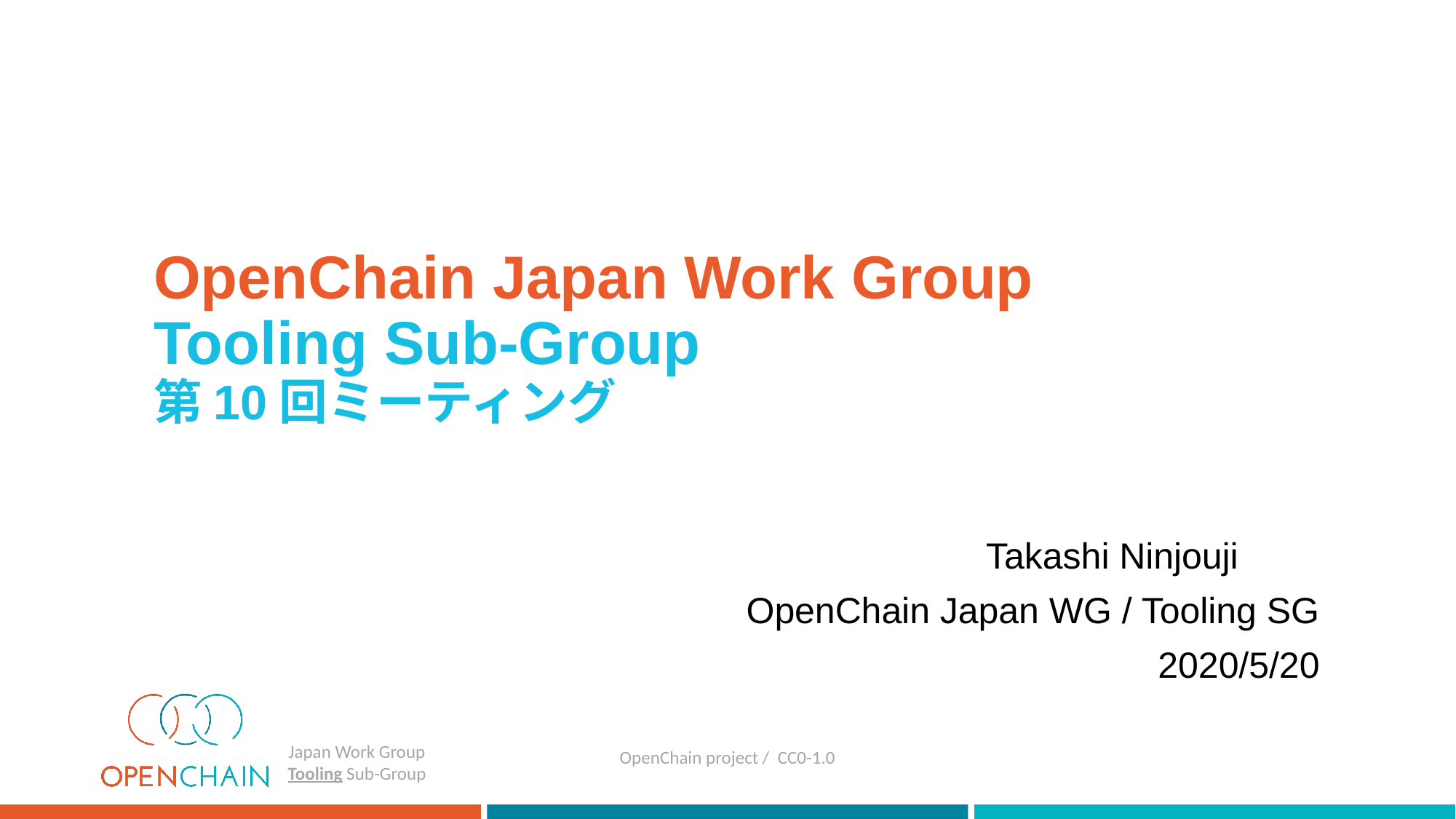

# OpenChain Japan Work Group Tooling Sub-Group 第10回ミーティング
Takashi Ninjouji
OpenChain Japan WG / Tooling SG
2020/5/20
OpenChain project /  CC0-1.0